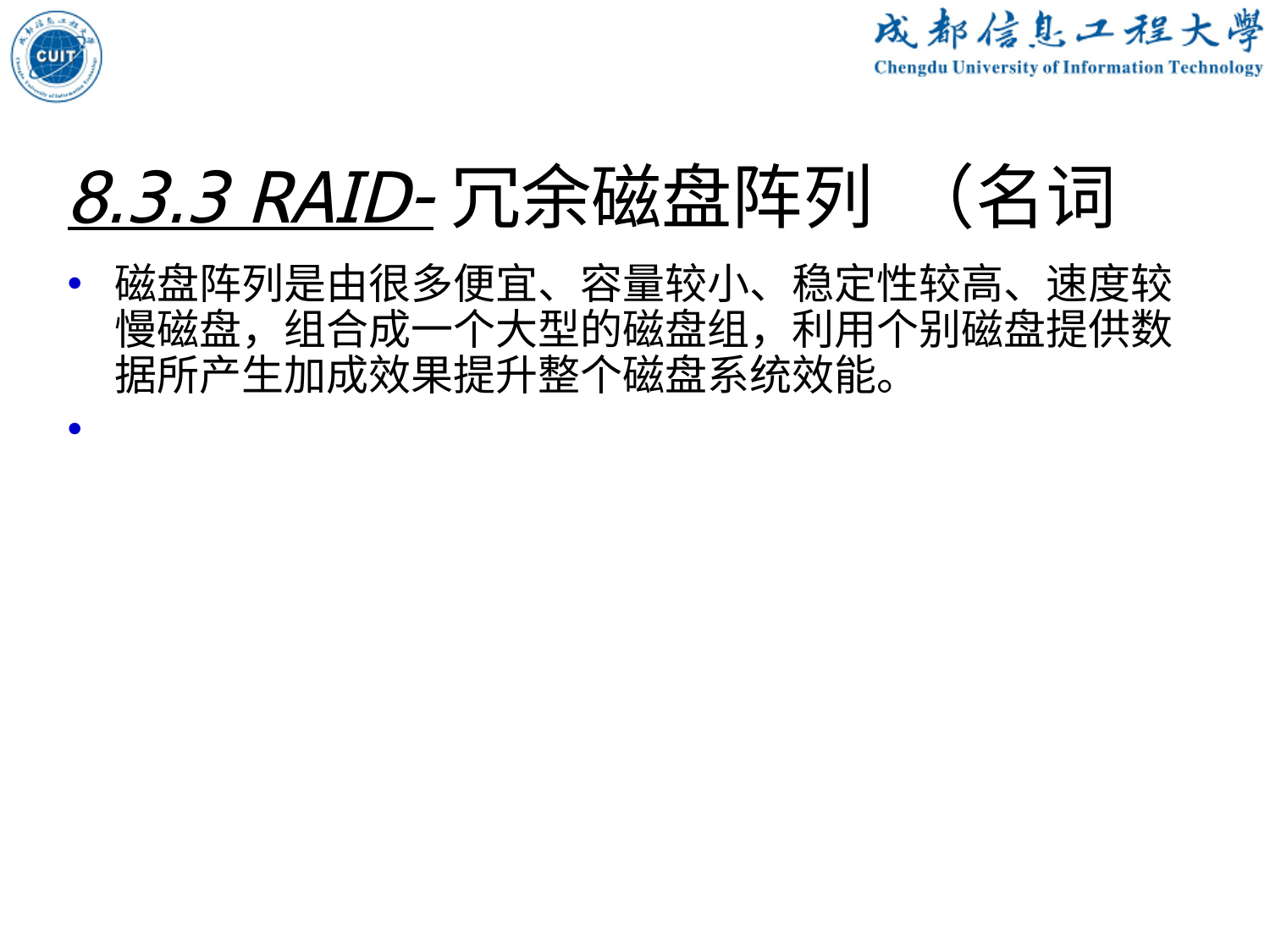

# 8.3.3 RAID-冗余磁盘阵列  （名词
磁盘阵列是由很多便宜、容量较小、稳定性较高、速度较慢磁盘，组合成一个大型的磁盘组，利用个别磁盘提供数据所产生加成效果提升整个磁盘系统效能。